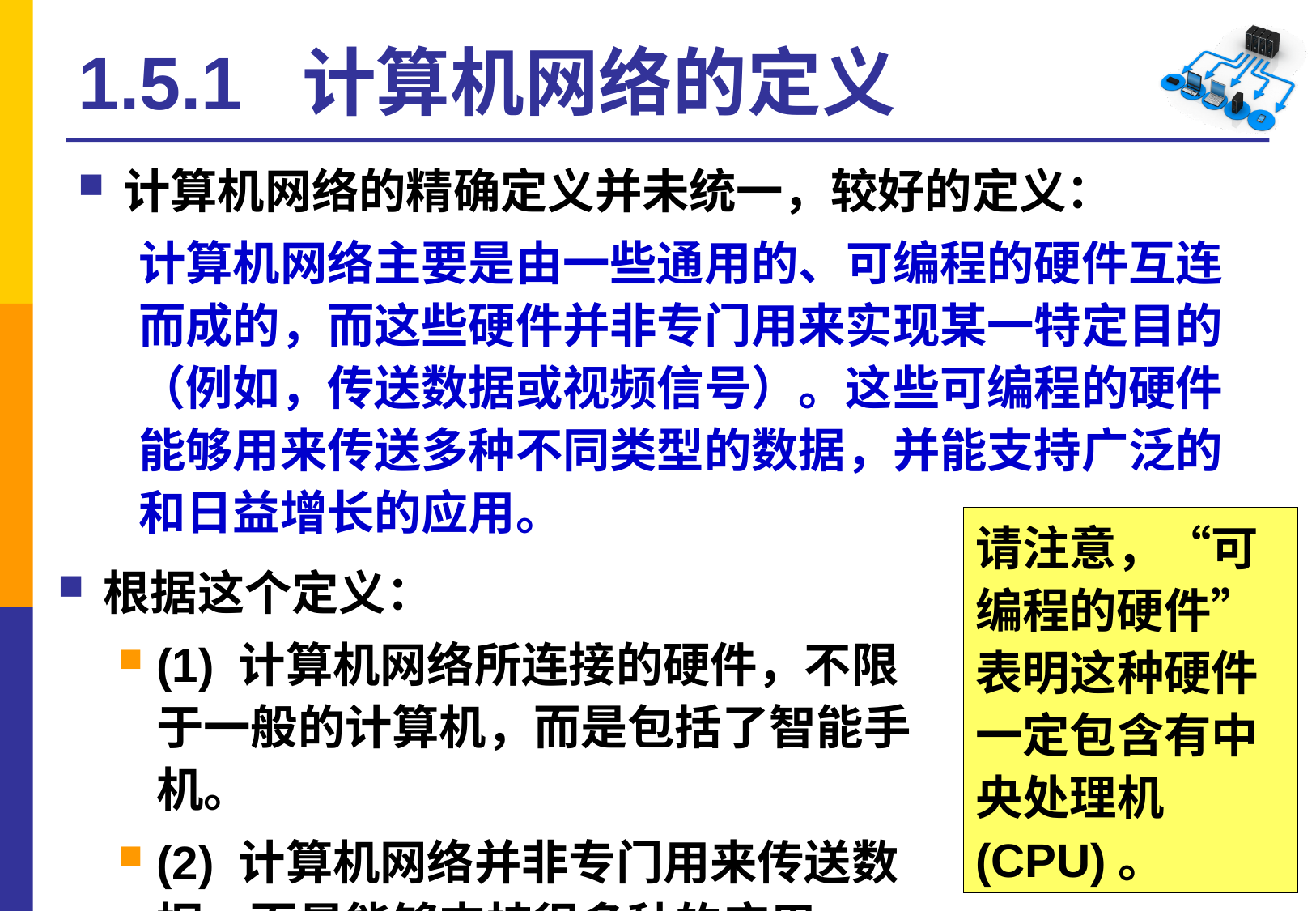

# 1.5.1  计算机网络的定义
计算机网络的精确定义并未统一，较好的定义：
计算机网络主要是由一些通用的、可编程的硬件互连而成的，而这些硬件并非专门用来实现某一特定目的（例如，传送数据或视频信号）。这些可编程的硬件能够用来传送多种不同类型的数据，并能支持广泛的和日益增长的应用。
请注意，“可编程的硬件”表明这种硬件一定包含有中央处理机 (CPU)。
根据这个定义：
(1) 计算机网络所连接的硬件，不限于一般的计算机，而是包括了智能手机。
(2) 计算机网络并非专门用来传送数据，而是能够支持很多种的应用。